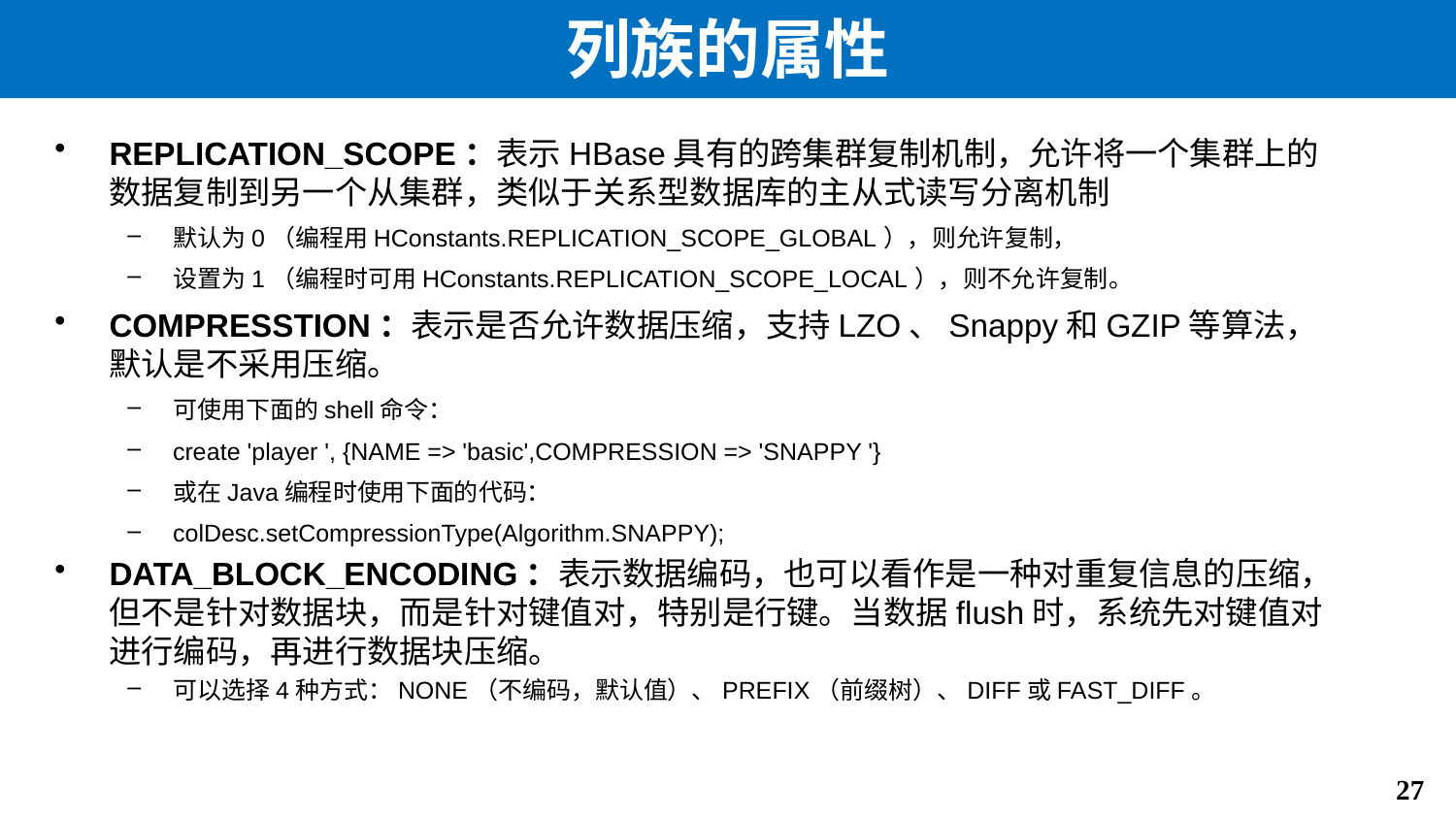

# 列族的属性
REPLICATION_SCOPE：表示HBase具有的跨集群复制机制，允许将一个集群上的数据复制到另一个从集群，类似于关系型数据库的主从式读写分离机制
默认为0（编程用HConstants.REPLICATION_SCOPE_GLOBAL），则允许复制，
设置为1（编程时可用HConstants.REPLICATION_SCOPE_LOCAL），则不允许复制。
COMPRESSTION：表示是否允许数据压缩，支持LZO、Snappy和GZIP等算法，默认是不采用压缩。
可使用下面的shell命令：
create 'player ', {NAME => 'basic',COMPRESSION => 'SNAPPY '}
或在Java编程时使用下面的代码：
colDesc.setCompressionType(Algorithm.SNAPPY);
DATA_BLOCK_ENCODING：表示数据编码，也可以看作是一种对重复信息的压缩，但不是针对数据块，而是针对键值对，特别是行键。当数据flush时，系统先对键值对进行编码，再进行数据块压缩。
可以选择4种方式：NONE（不编码，默认值）、PREFIX（前缀树）、DIFF或FAST_DIFF。